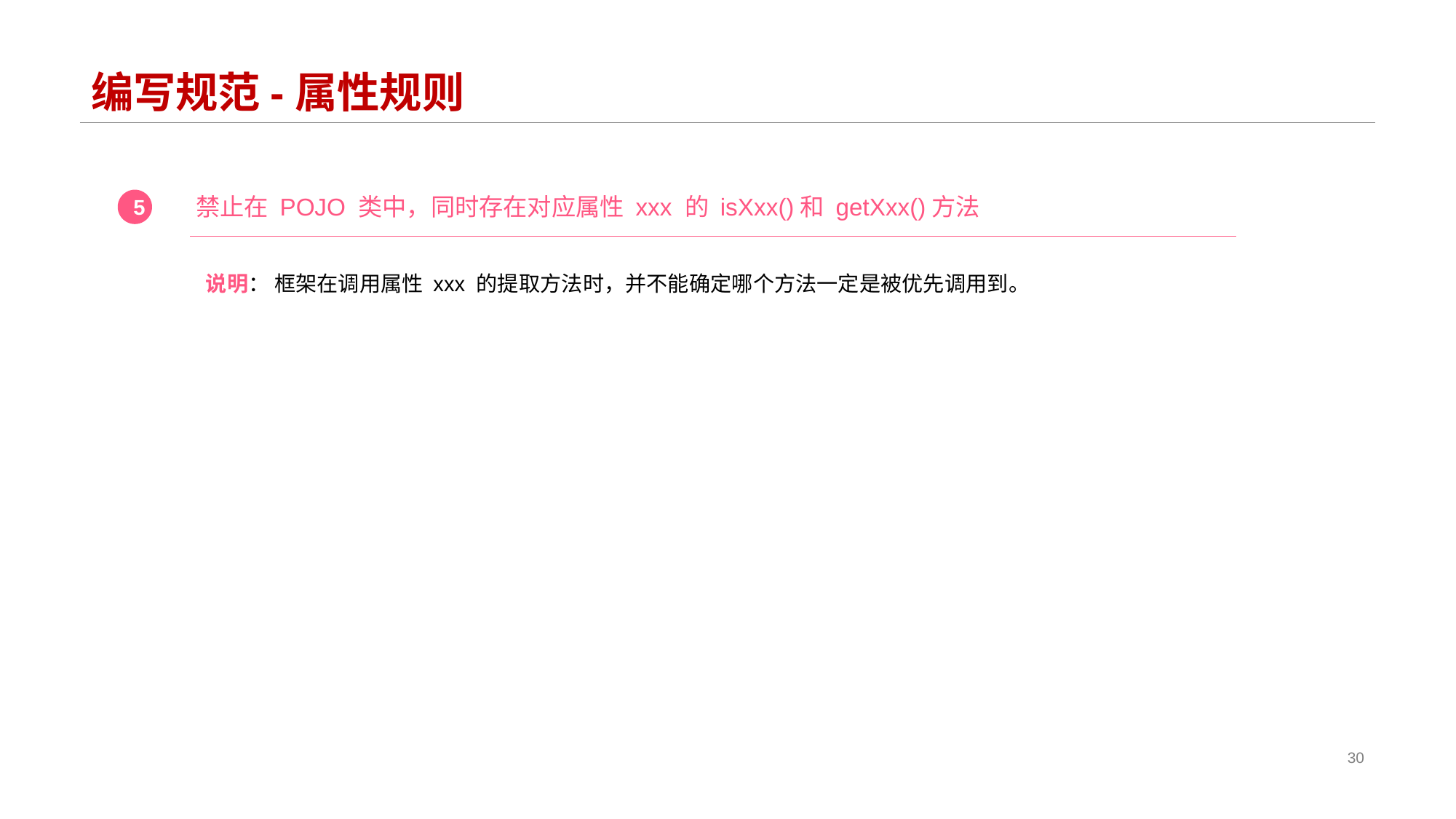

# 编写规范-属性规则
禁止在 POJO 类中，同时存在对应属性 xxx 的 isXxx()和 getXxx()方法
5
 说明： 框架在调用属性 xxx 的提取方法时，并不能确定哪个方法一定是被优先调用到。
30